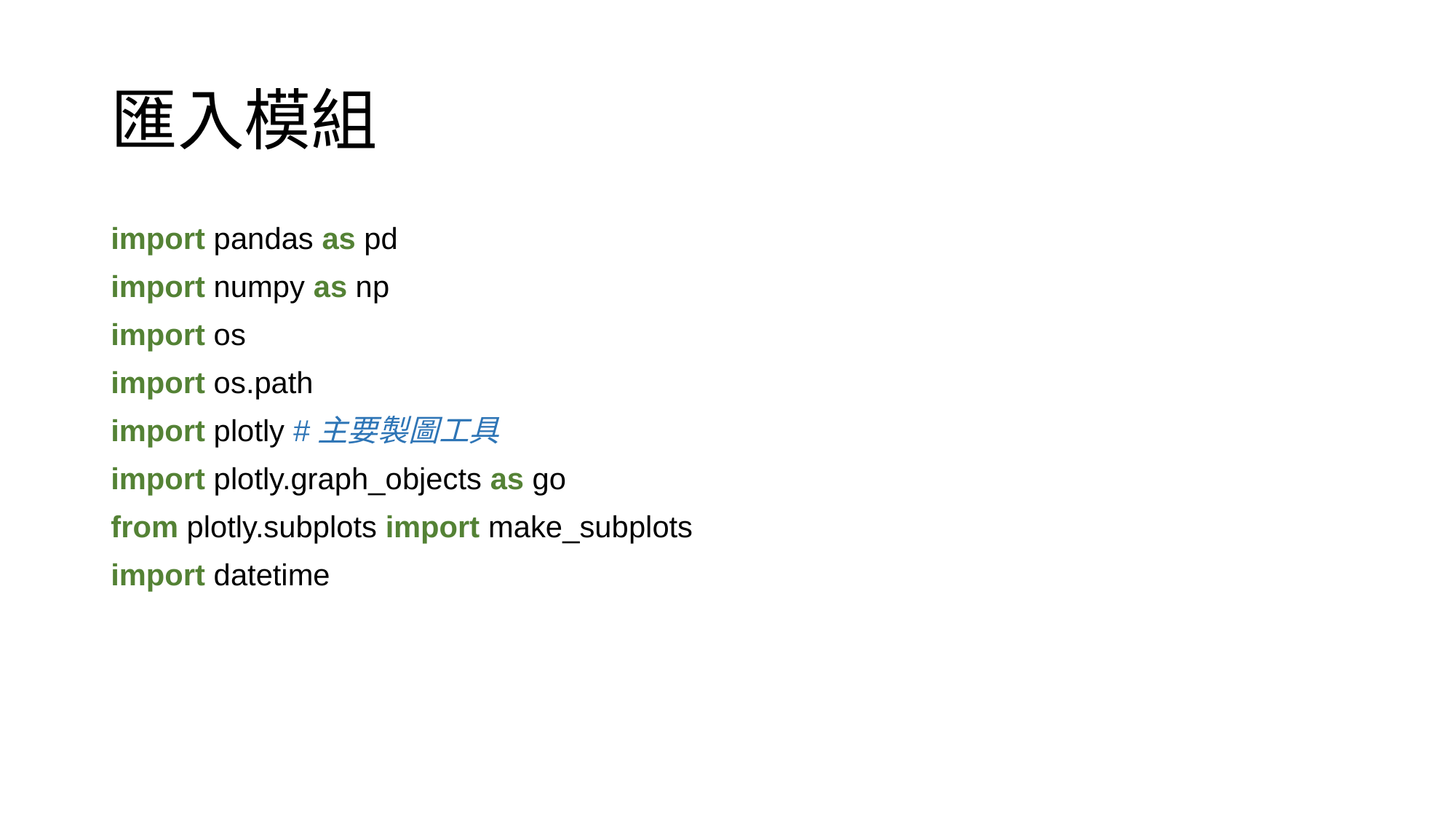

# 匯入模組
import pandas as pd
import numpy as np
import os
import os.path
import plotly #主要製圖工具
import plotly.graph_objects as go
from plotly.subplots import make_subplots
import datetime